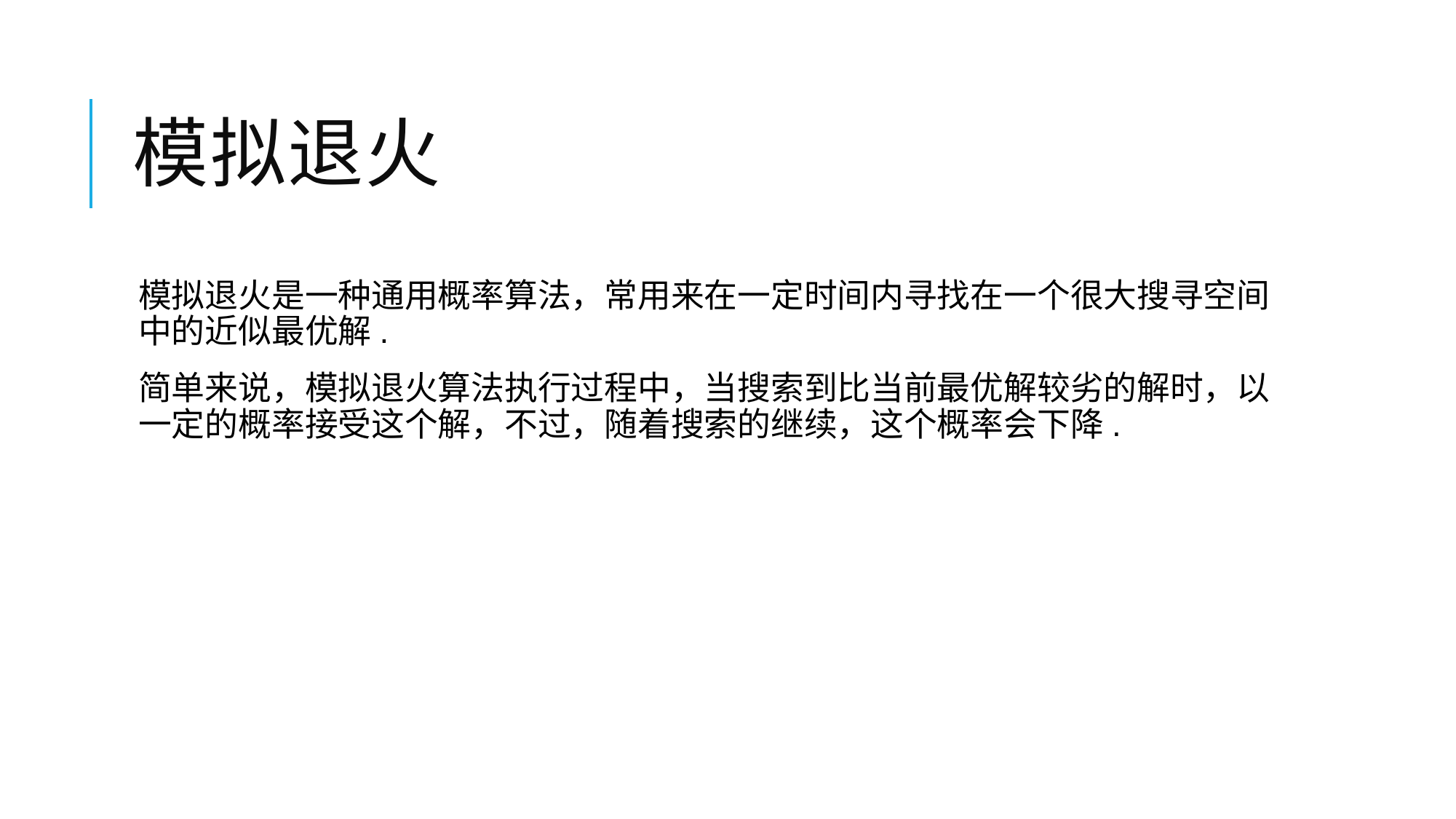

# 模拟退火
模拟退火是一种通用概率算法，常用来在一定时间内寻找在一个很大搜寻空间中的近似最优解.
简单来说，模拟退火算法执行过程中，当搜索到比当前最优解较劣的解时，以一定的概率接受这个解，不过，随着搜索的继续，这个概率会下降.